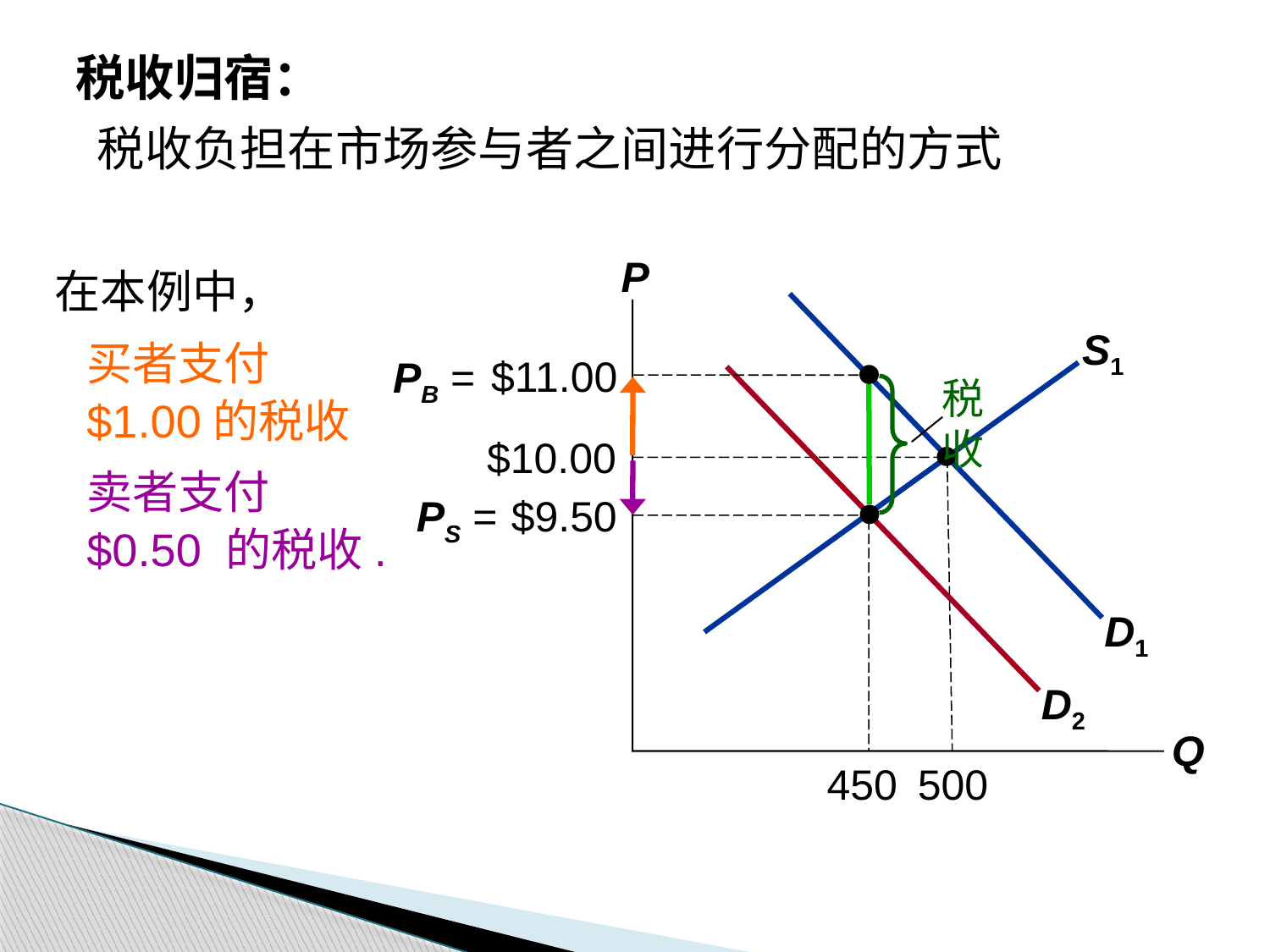

税收归宿：
税收负担在市场参与者之间进行分配的方式
P

Q
在本例中，
  买者支付
  $1.00的税收
  卖者支付
  $0.50 的税收.

D1
S1

PB =
$11.00

税收

D2

450

$10.00

500

PS =
$9.50